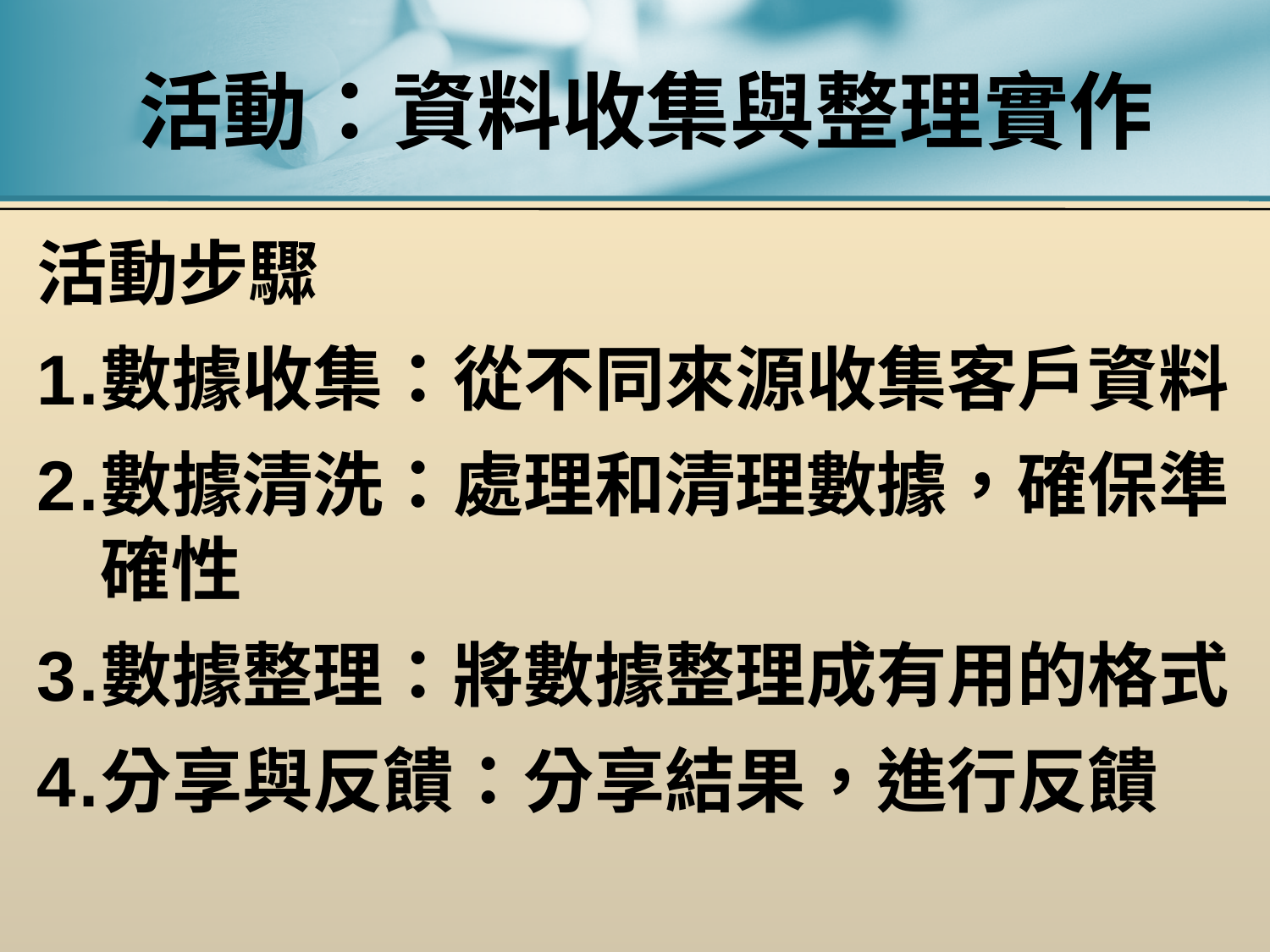

# 活動：資料收集與整理實作
活動步驟
數據收集：從不同來源收集客戶資料
數據清洗：處理和清理數據，確保準確性
數據整理：將數據整理成有用的格式
分享與反饋：分享結果，進行反饋